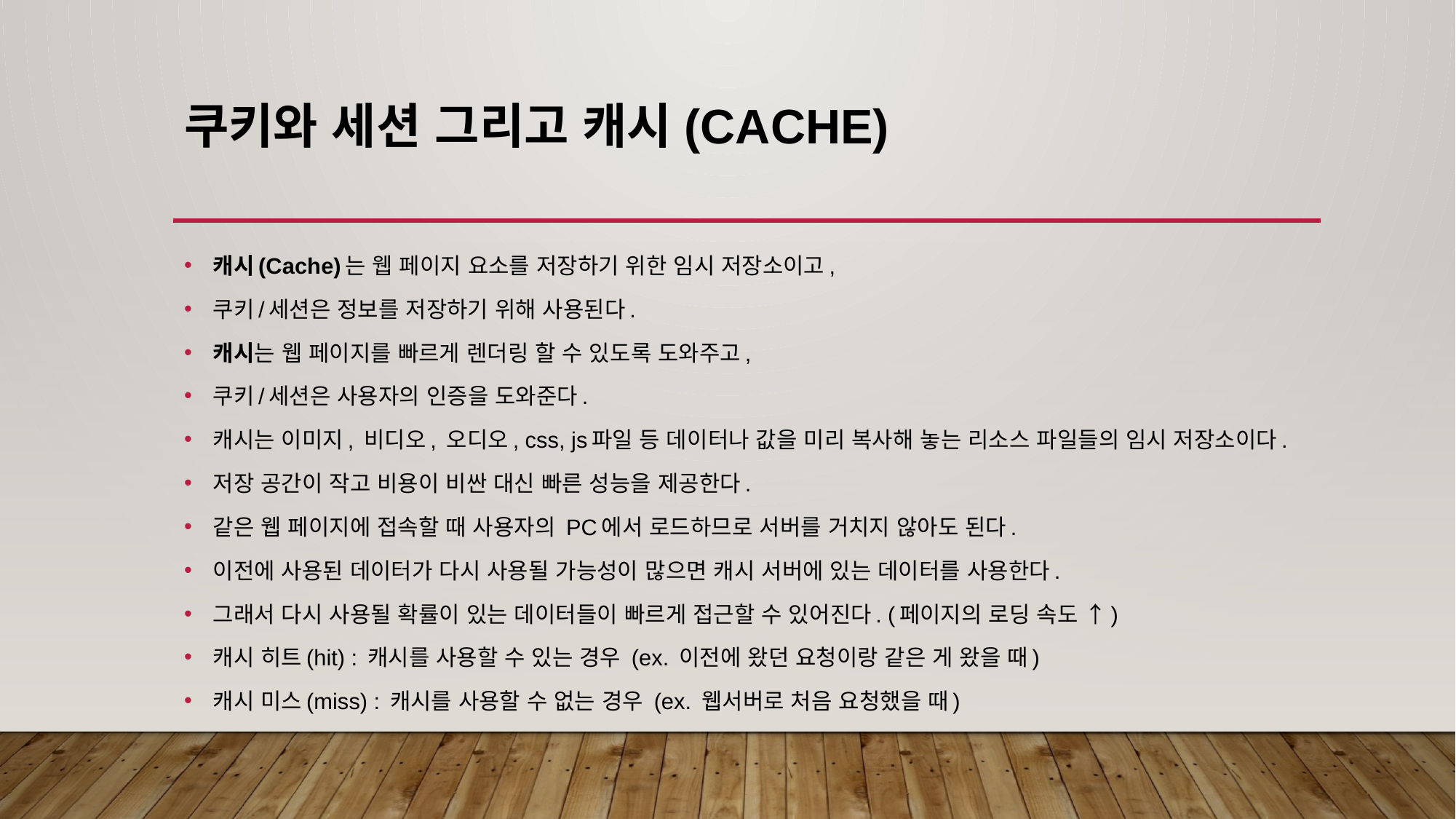

# 쿠키와 세션 그리고 캐시(Cache)
캐시(Cache)는 웹 페이지 요소를 저장하기 위한 임시 저장소이고,
쿠키/세션은 정보를 저장하기 위해 사용된다.
캐시는 웹 페이지를 빠르게 렌더링 할 수 있도록 도와주고,
쿠키/세션은 사용자의 인증을 도와준다.
캐시는 이미지, 비디오, 오디오, css, js파일 등 데이터나 값을 미리 복사해 놓는 리소스 파일들의 임시 저장소이다.
저장 공간이 작고 비용이 비싼 대신 빠른 성능을 제공한다.
같은 웹 페이지에 접속할 때 사용자의 PC에서 로드하므로 서버를 거치지 않아도 된다.
이전에 사용된 데이터가 다시 사용될 가능성이 많으면 캐시 서버에 있는 데이터를 사용한다.
그래서 다시 사용될 확률이 있는 데이터들이 빠르게 접근할 수 있어진다. (페이지의 로딩 속도 ↑)
캐시 히트(hit) : 캐시를 사용할 수 있는 경우 (ex. 이전에 왔던 요청이랑 같은 게 왔을 때)
캐시 미스(miss) : 캐시를 사용할 수 없는 경우 (ex. 웹서버로 처음 요청했을 때)